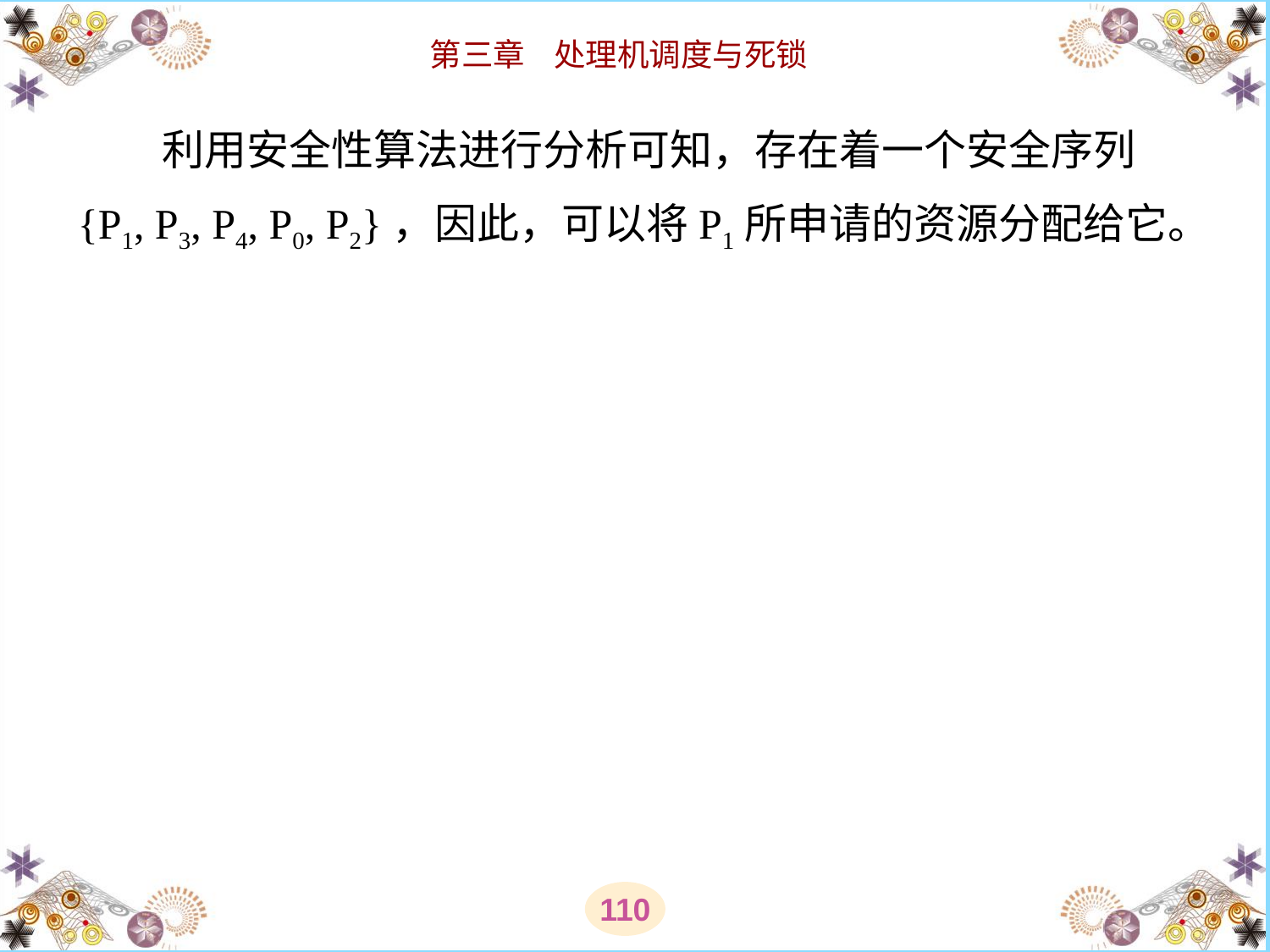

# 利用安全性算法进行分析可知，存在着一个安全序列{P1, P3, P4, P0, P2}，因此，可以将P1所申请的资源分配给它。